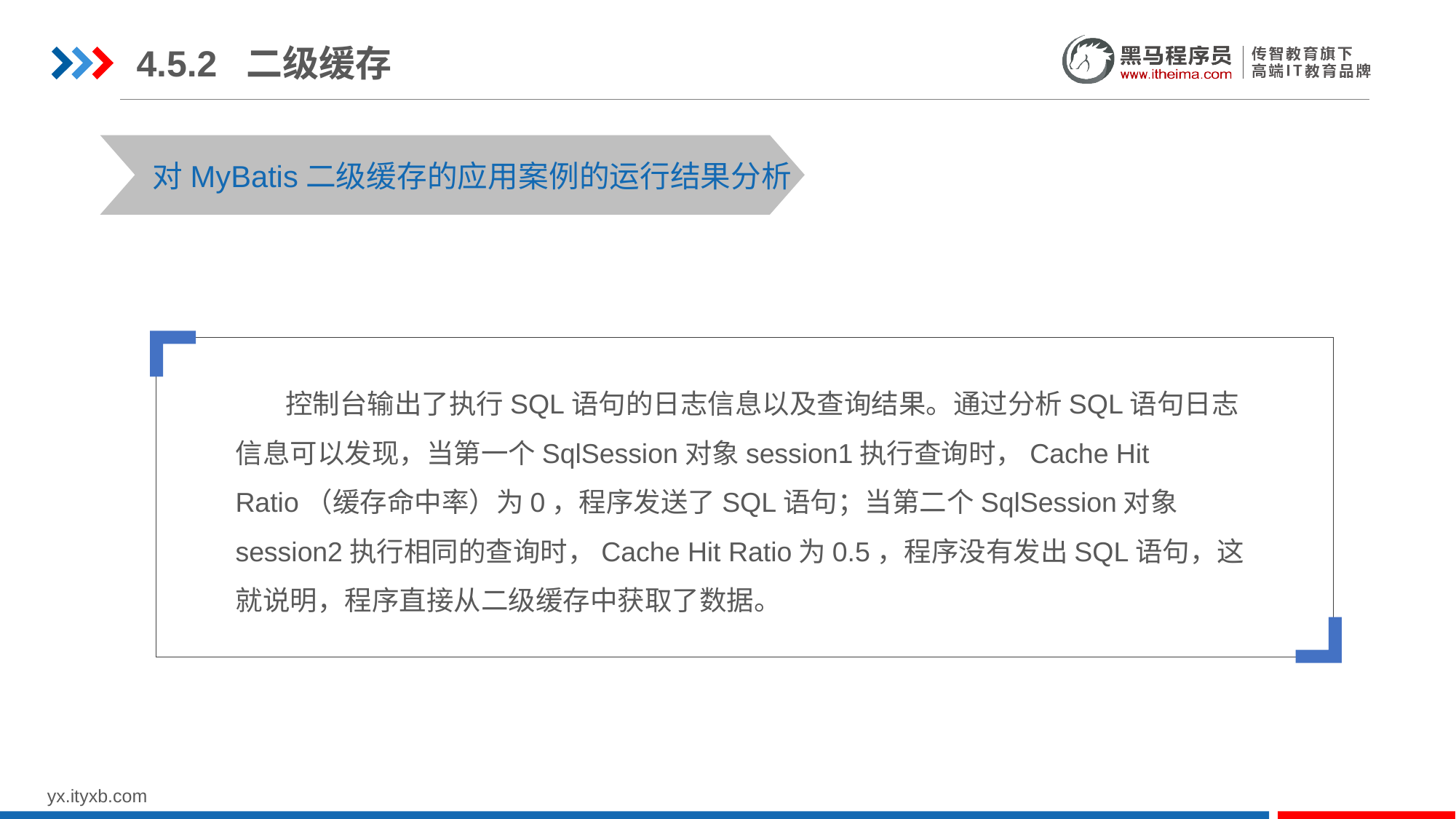

4.5.2  二级缓存

STEP  01
STEP  03
对MyBatis二级缓存的应用案例的运行结果分析

       控制台输出了执行SQL语句的日志信息以及查询结果。通过分析SQL语句日志信息可以发现，当第一个SqlSession对象session1执行查询时，Cache Hit Ratio（缓存命中率）为0，程序发送了SQL语句；当第二个SqlSession对象session2执行相同的查询时，Cache Hit Ratio为0.5，程序没有发出SQL语句，这就说明，程序直接从二级缓存中获取了数据。